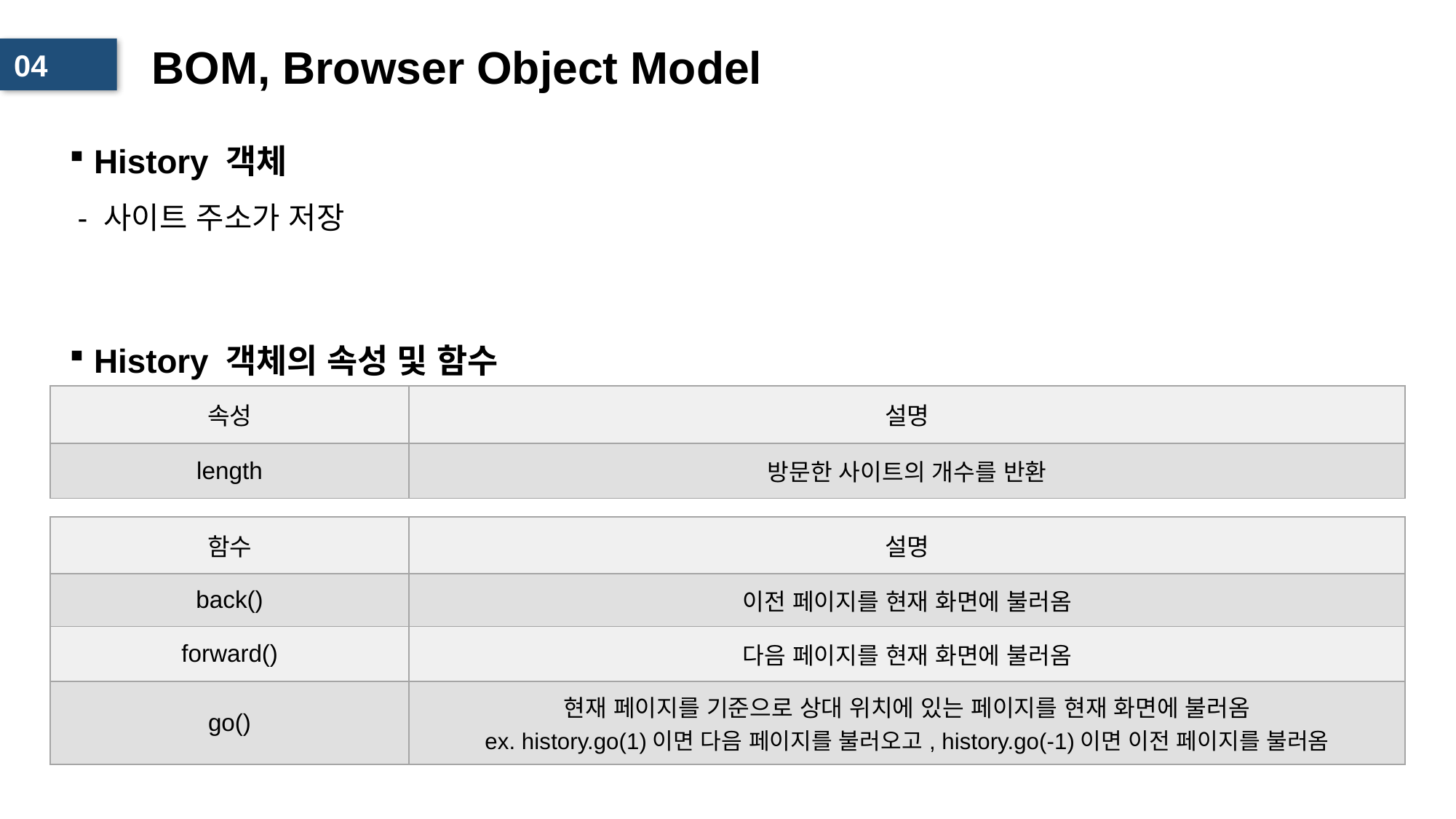

# BOM, Browser Object Model
04
 History 객체
 - 사이트 주소가 저장
 History 객체의 속성 및 함수
| 속성 | 설명 |
| --- | --- |
| length | 방문한 사이트의 개수를 반환 |
| 함수 | 설명 |
| --- | --- |
| back() | 이전 페이지를 현재 화면에 불러옴 |
| forward() | 다음 페이지를 현재 화면에 불러옴 |
| go() | 현재 페이지를 기준으로 상대 위치에 있는 페이지를 현재 화면에 불러옴 ex. history.go(1)이면 다음 페이지를 불러오고, history.go(-1)이면 이전 페이지를 불러옴 |